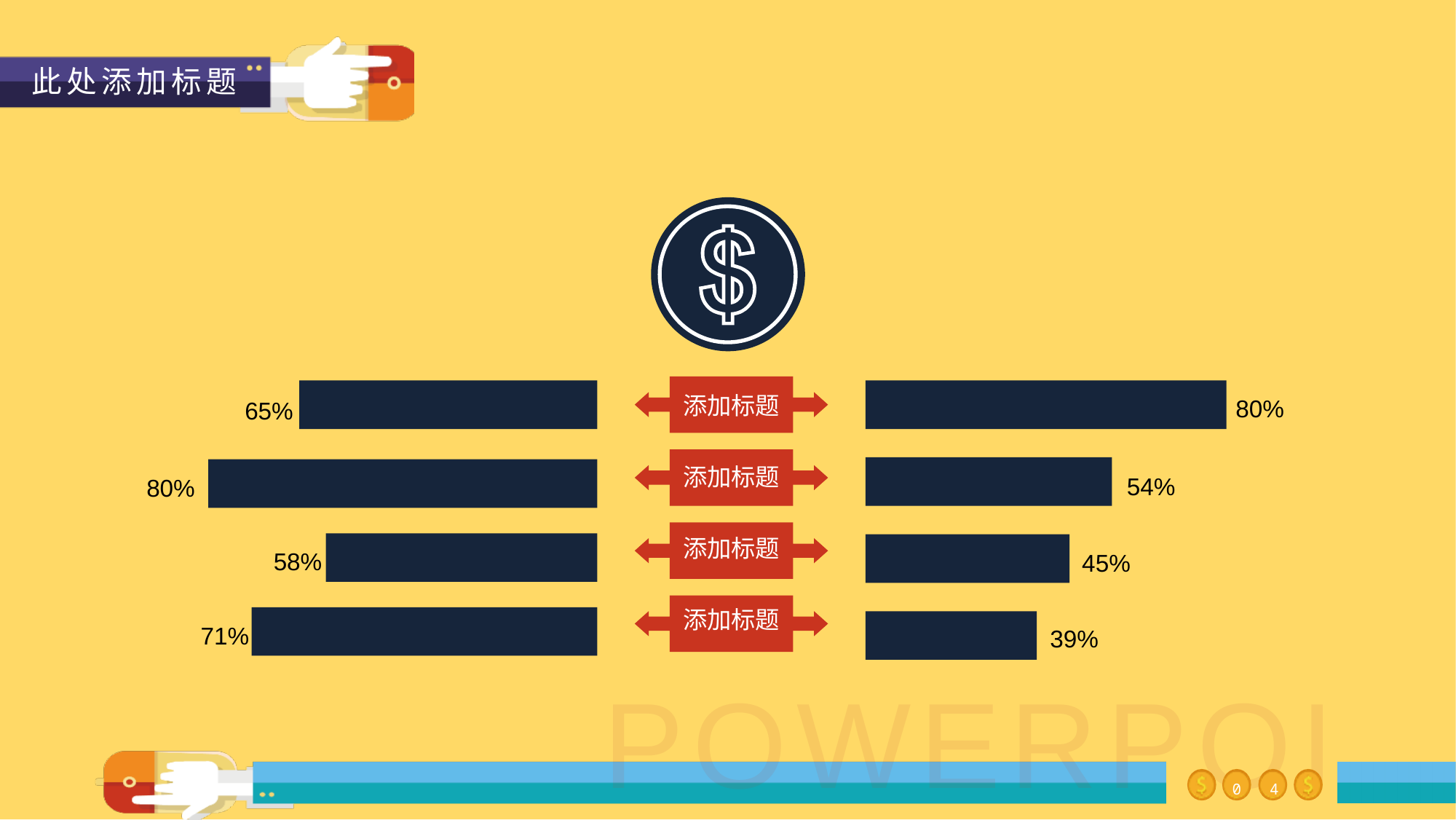

此处添加标题

80%
65%

添加标题

54%
80%
添加标题

58%
45%
添加标题

添加标题
71%
39%

0
4